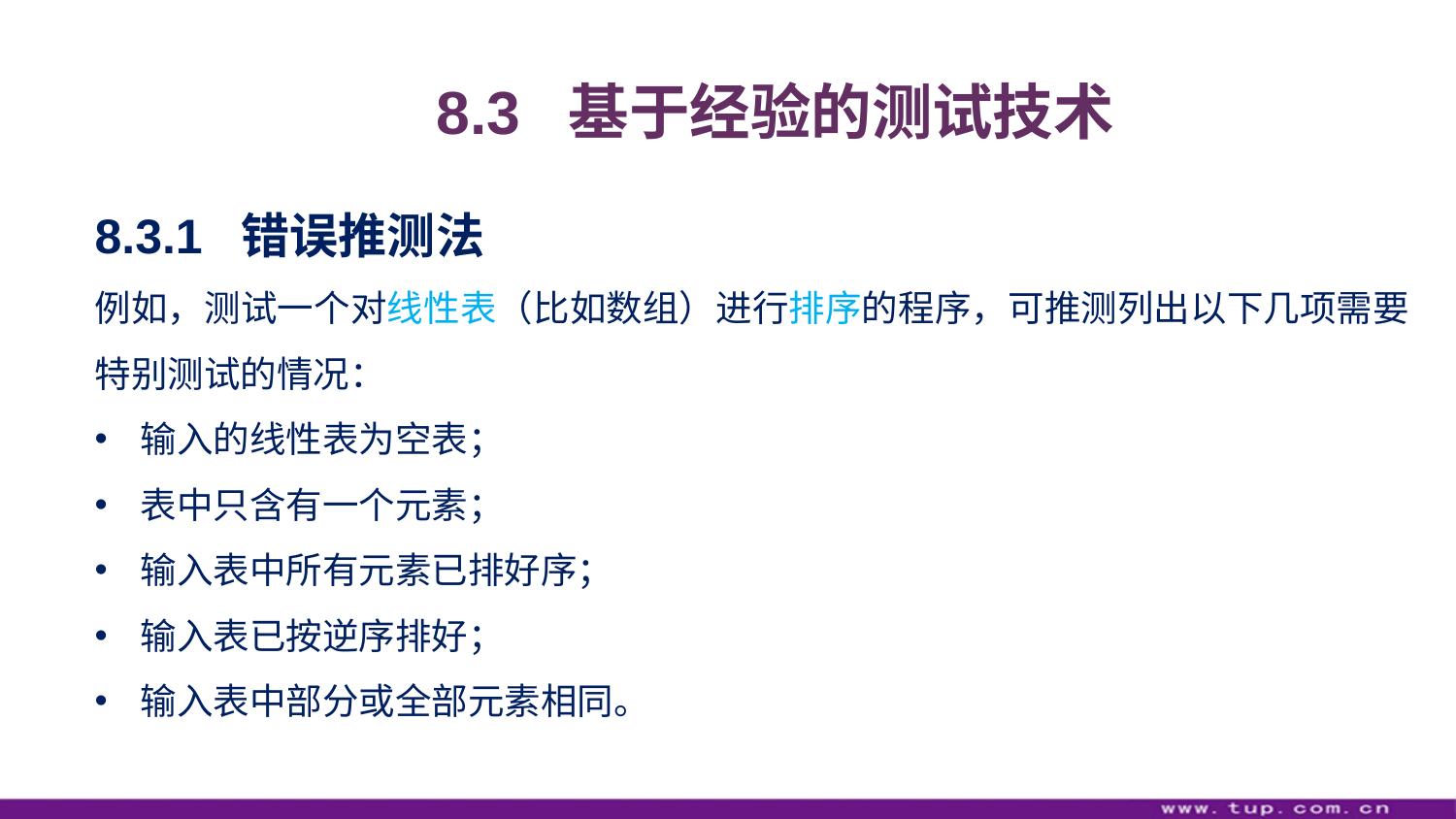

8.3  基于经验的测试技术

8.3.1  错误推测法
例如，测试一个对线性表（比如数组）进行排序的程序，可推测列出以下几项需要特别测试的情况：
输入的线性表为空表；
表中只含有一个元素；
输入表中所有元素已排好序；
输入表已按逆序排好；
输入表中部分或全部元素相同。